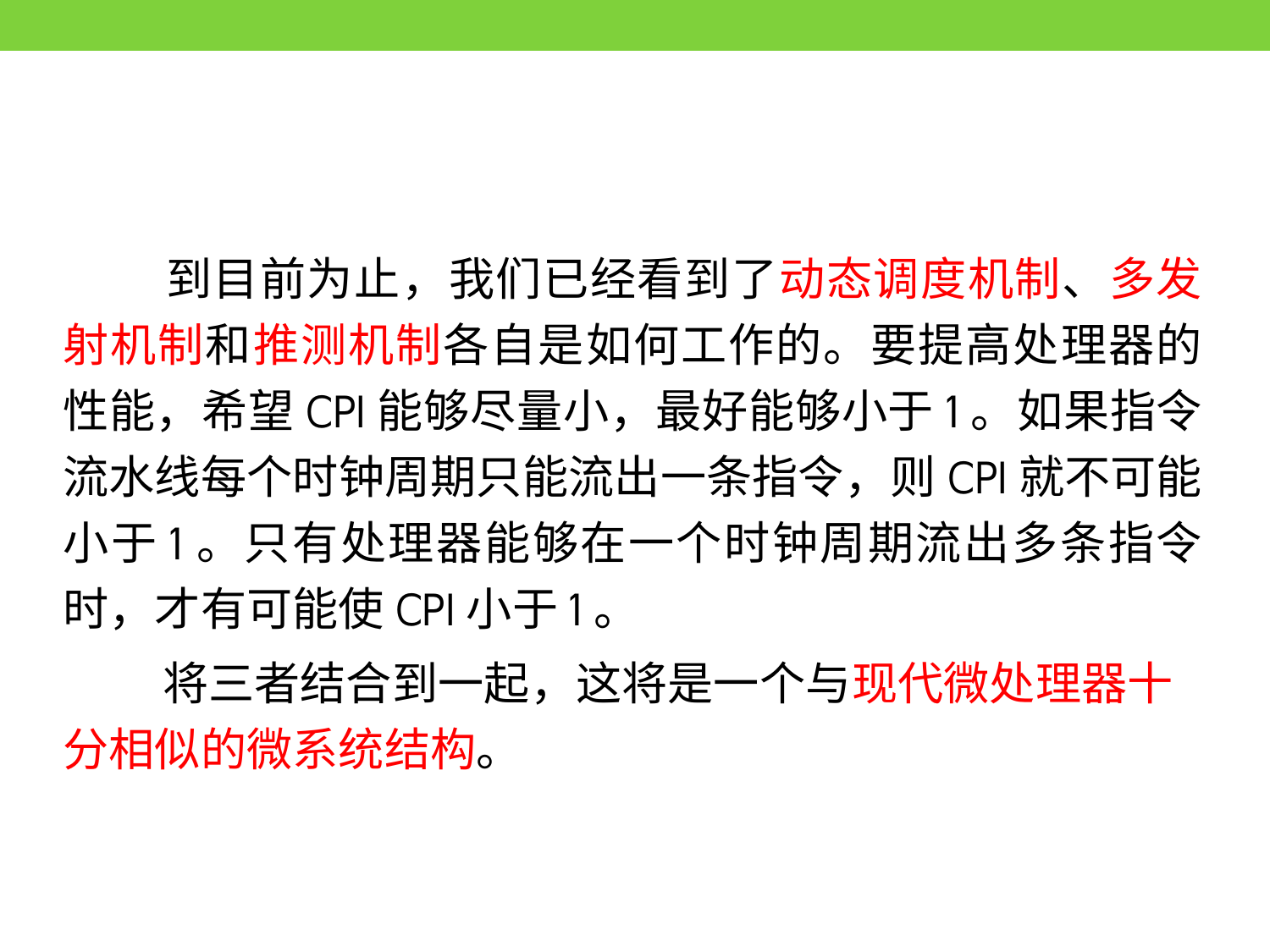

115
          到目前为止，我们已经看到了动态调度机制、多发射机制和推测机制各自是如何工作的。要提高处理器的性能，希望CPI能够尽量小，最好能够小于1。如果指令流水线每个时钟周期只能流出一条指令，则CPI就不可能小于1。只有处理器能够在一个时钟周期流出多条指令时，才有可能使CPI小于1。
           将三者结合到一起，这将是一个与现代微处理器十分相似的微系统结构。